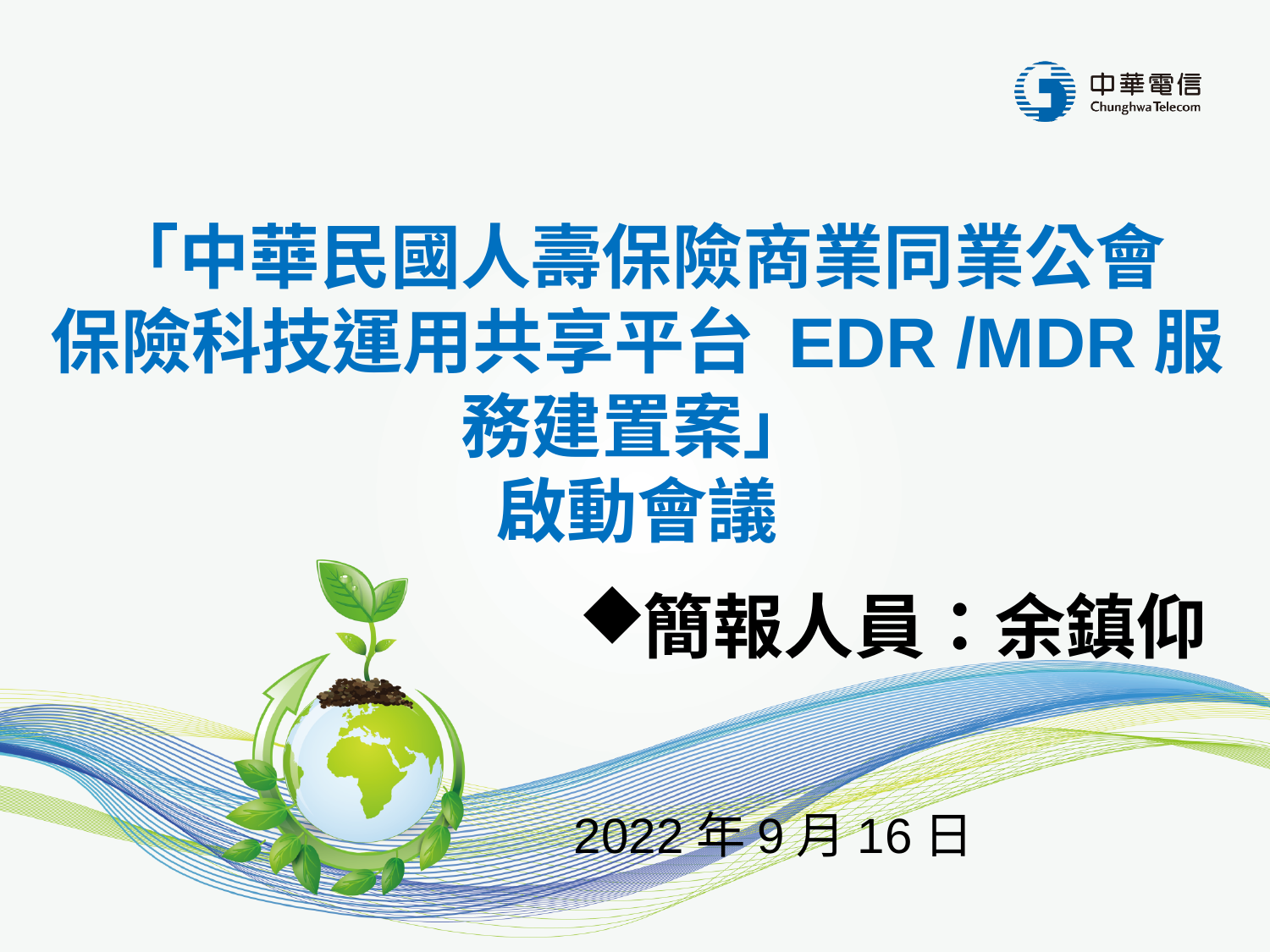

「中華民國人壽保險商業同業公會
保險科技運用共享平台 EDR /MDR服務建置案」
啟動會議
簡報人員：余鎮仰
2022年9月16日